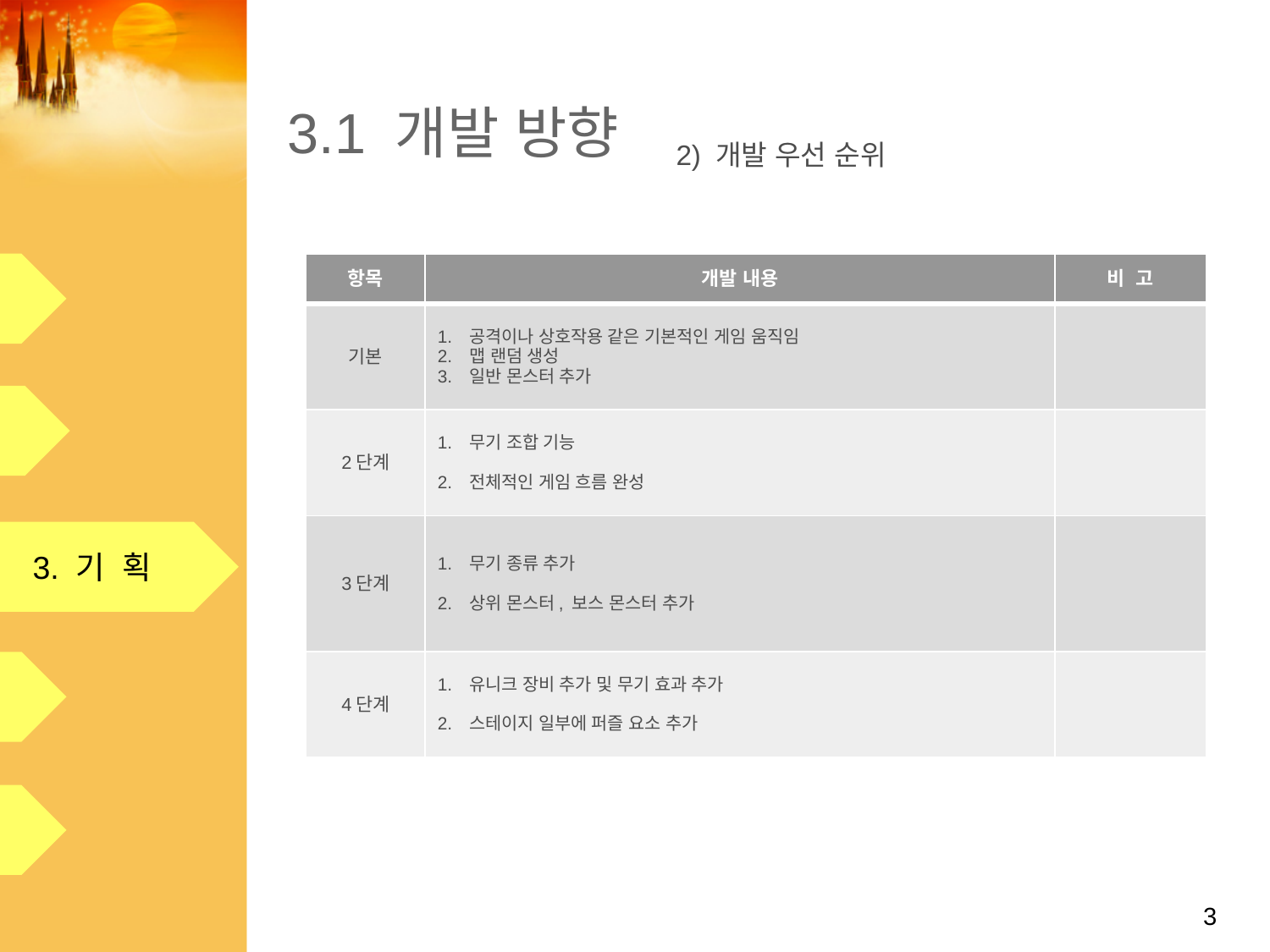

# 3.1 개발 방향
2) 개발 우선 순위
1. 배  경
| 항목 | 개발 내용 | 비 고 |
| --- | --- | --- |
| 기본 | 공격이나 상호작용 같은 기본적인 게임 움직임 맵 랜덤 생성 일반 몬스터 추가 |  |
| 2단계 | 무기 조합 기능 전체적인 게임 흐름 완성 |  |
| 3단계 | 무기 종류 추가 상위 몬스터, 보스 몬스터 추가 |  |
| 4단계 | 유니크 장비 추가 및 무기 효과 추가 스테이지 일부에 퍼즐 요소 추가 |  |
2. 컨  셉
3. 기  획
4. 플레이

5. 기  타
 3